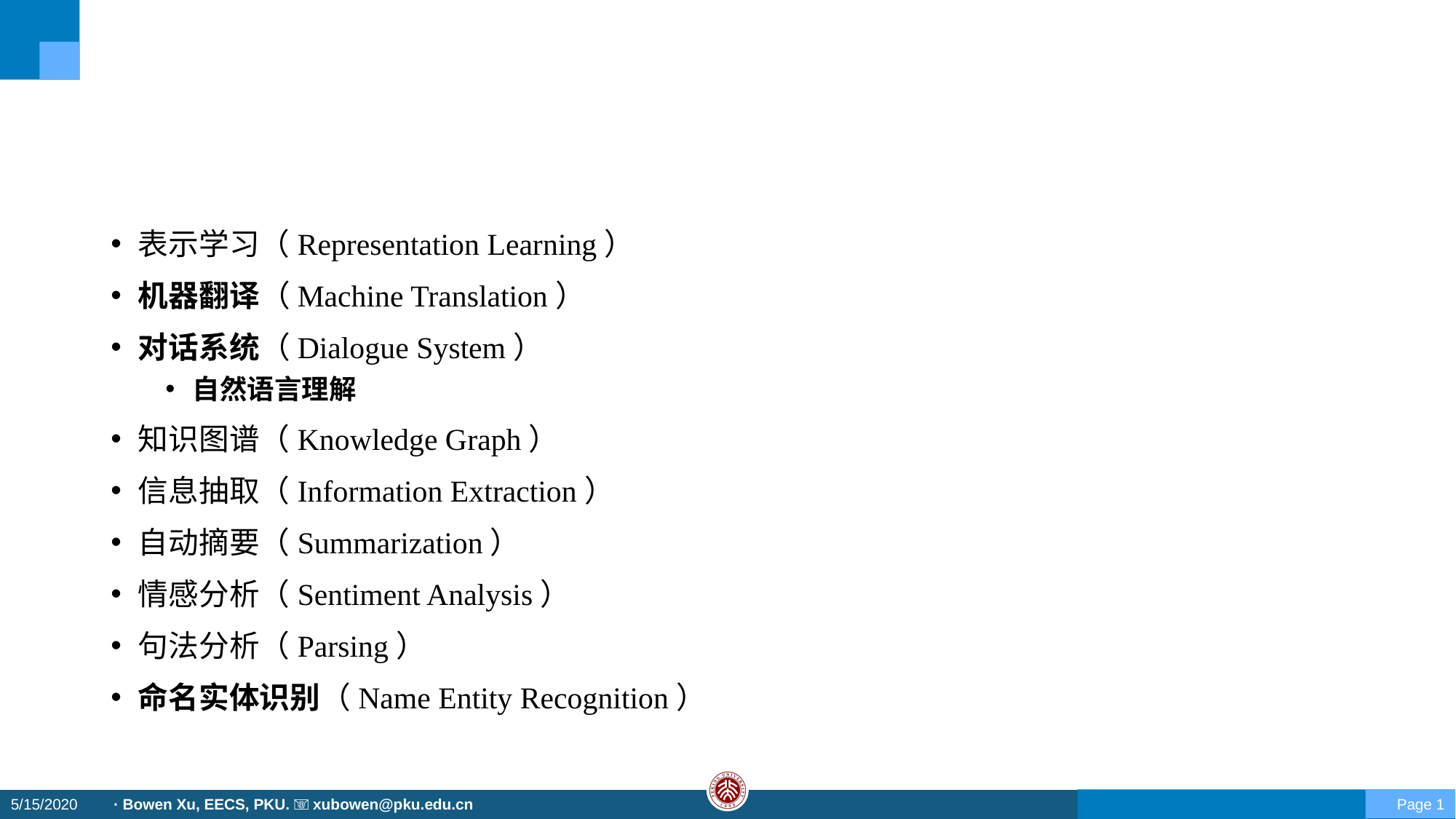

#
表示学习（Representation Learning）
机器翻译（Machine Translation）
对话系统（Dialogue System）
自然语言理解
知识图谱（Knowledge Graph）
信息抽取（Information Extraction）
自动摘要（Summarization）
情感分析（Sentiment Analysis）
句法分析（Parsing）
命名实体识别（Name Entity Recognition）